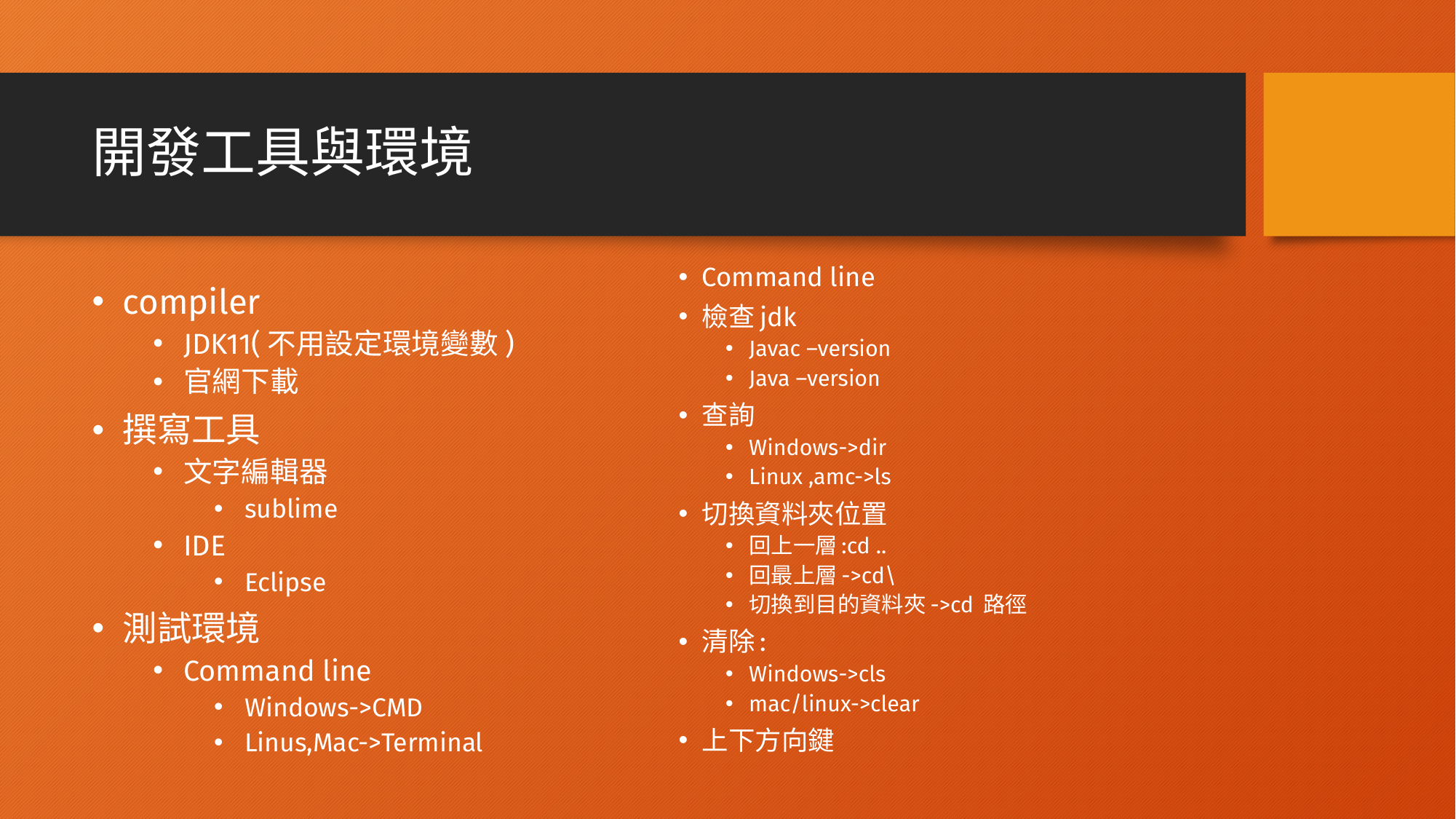

# 開發工具與環境
Command line
檢查jdk
Javac –version
Java –version
查詢
Windows->dir
Linux ,amc->ls
切換資料夾位置
回上一層:cd ..
回最上層->cd\
切換到目的資料夾->cd 路徑
清除:
Windows->cls
mac/linux->clear
上下方向鍵

compiler
JDK11(不用設定環境變數)
官網下載
撰寫工具
文字編輯器
sublime
IDE
Eclipse
測試環境
Command line
Windows->CMD
Linus,Mac->Terminal